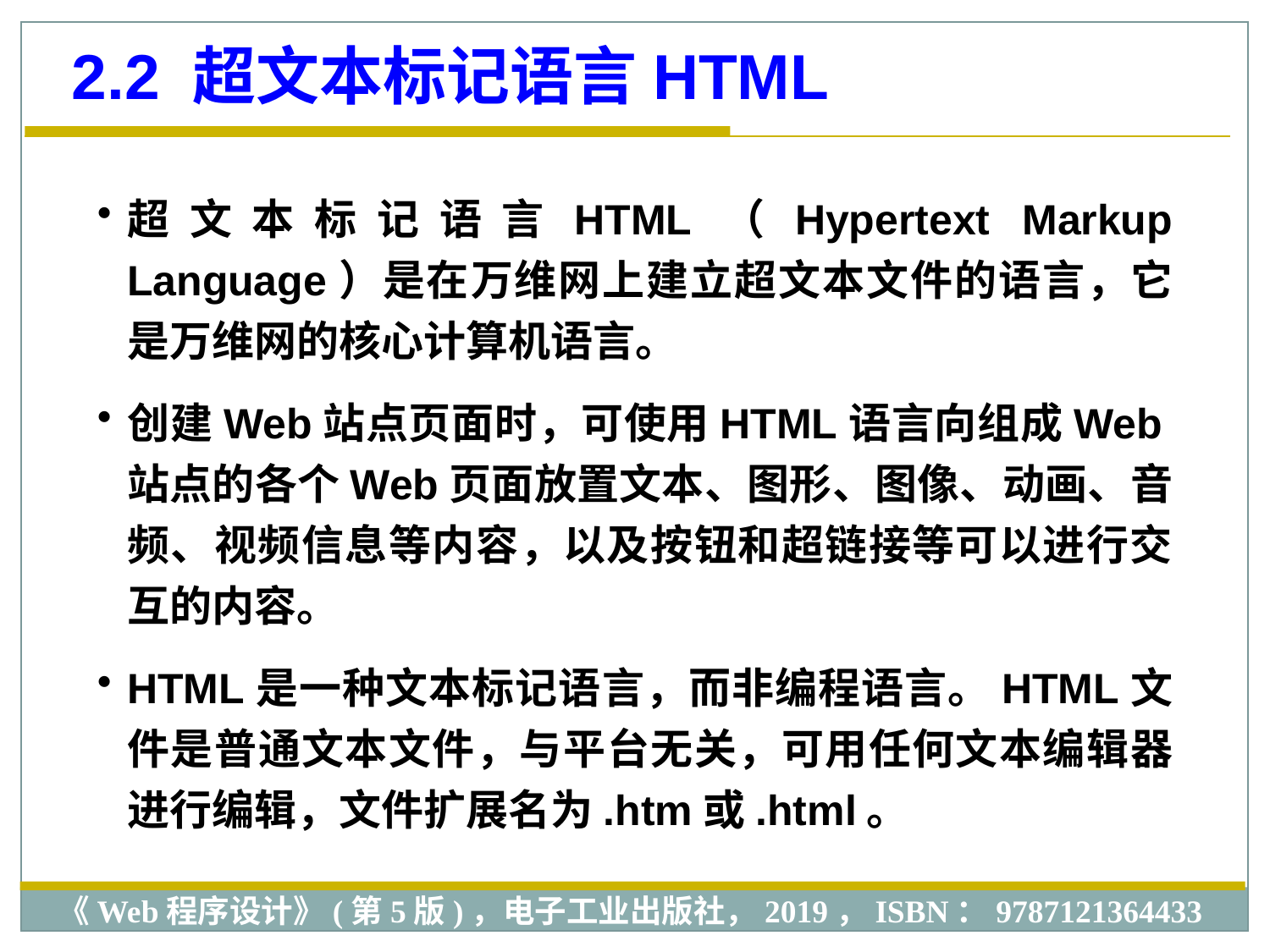

2.2 超文本标记语言HTML
超文本标记语言HTML（Hypertext Markup Language）是在万维网上建立超文本文件的语言，它是万维网的核心计算机语言。
创建Web站点页面时，可使用HTML语言向组成Web站点的各个Web页面放置文本、图形、图像、动画、音频、视频信息等内容，以及按钮和超链接等可以进行交互的内容。
HTML是一种文本标记语言，而非编程语言。HTML文件是普通文本文件，与平台无关，可用任何文本编辑器进行编辑，文件扩展名为.htm或.html。